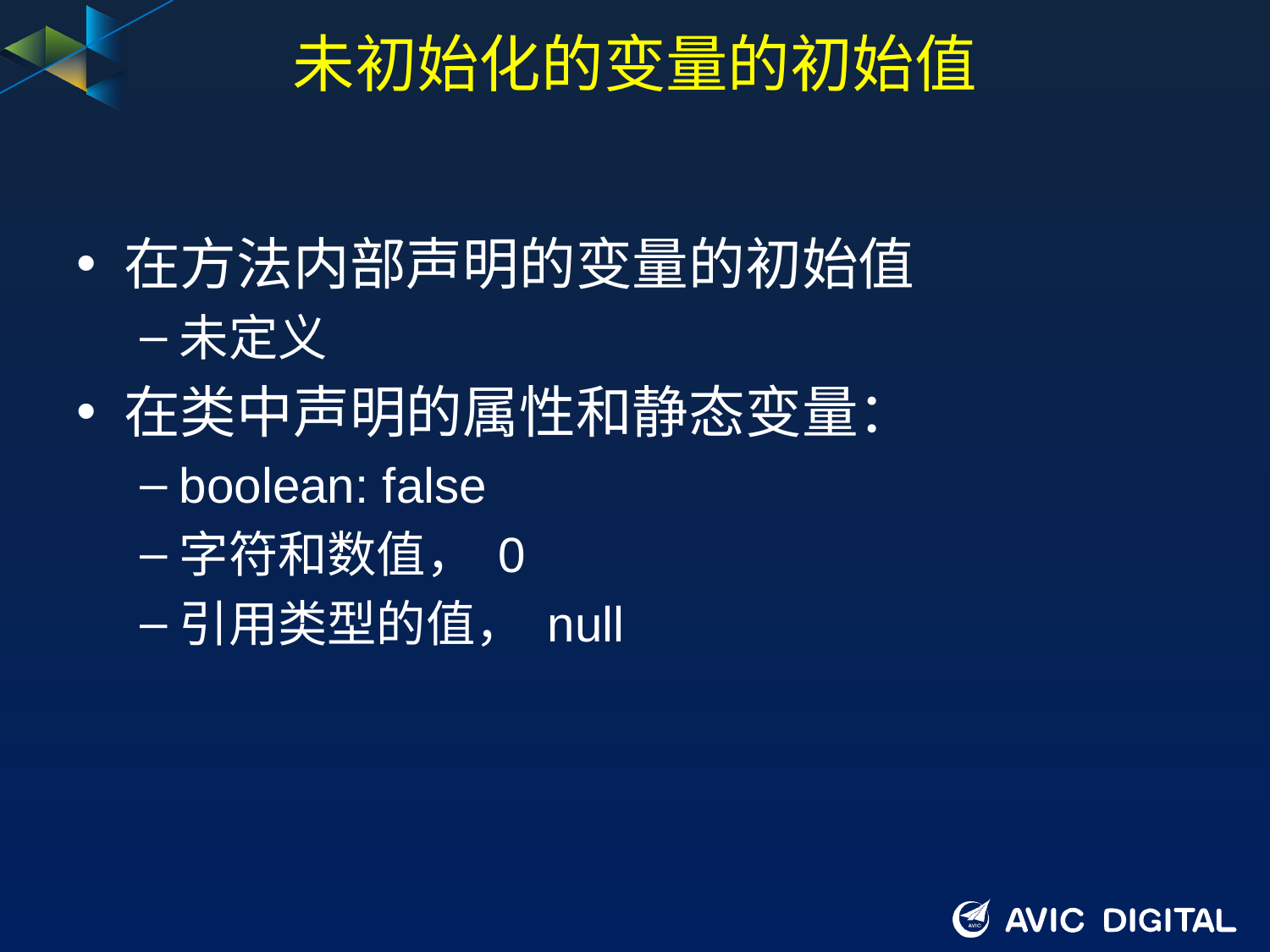

# 未初始化的变量的初始值
在方法内部声明的变量的初始值
未定义
在类中声明的属性和静态变量：
boolean: false
字符和数值， 0
引用类型的值， null